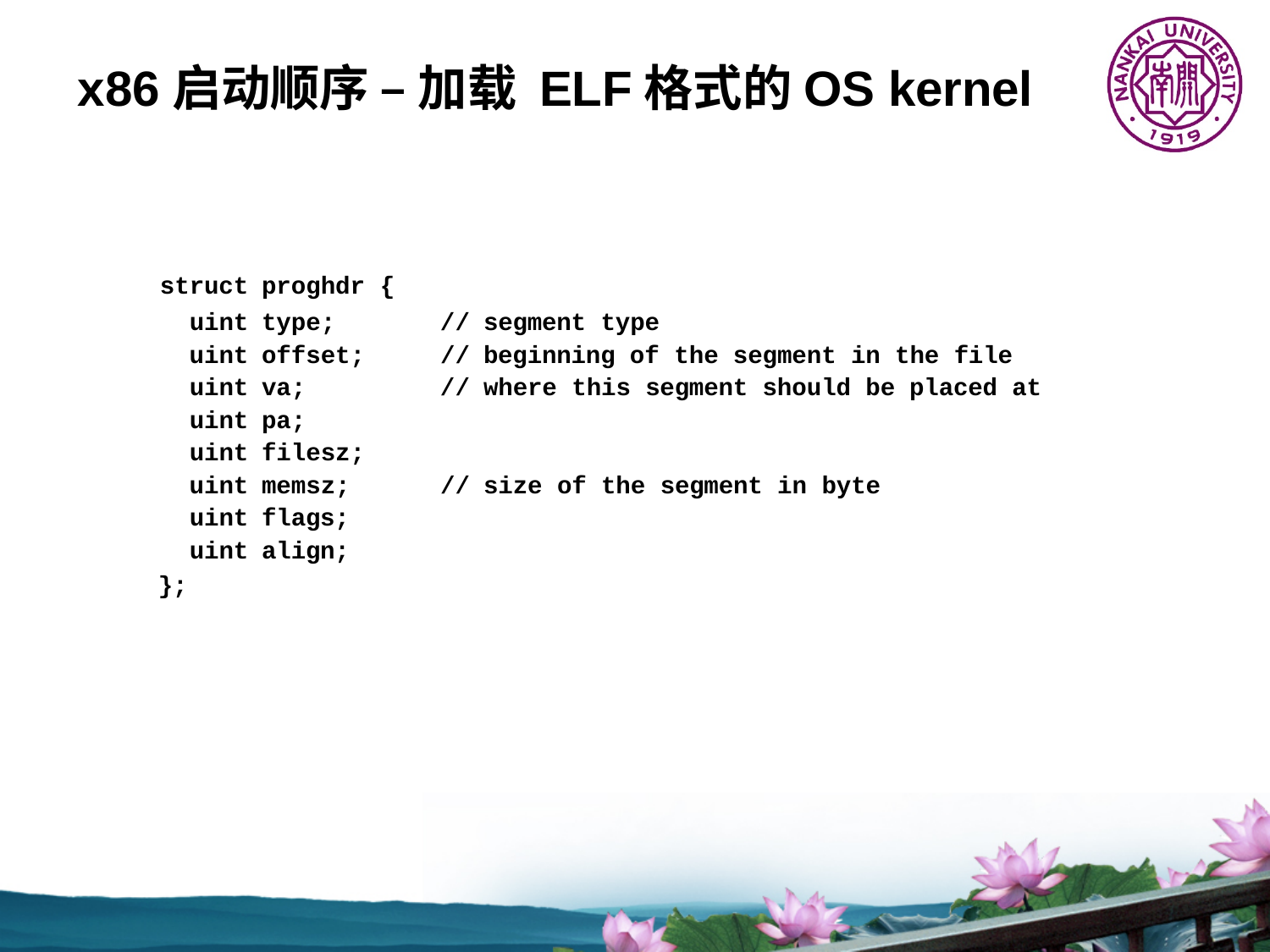

# x86启动顺序 – 加载 ELF格式的OS kernel

| struct | proghdr | { |  |  |
| --- | --- | --- | --- | --- |
| uint | type; |  | // | segment type |
| uint | offset; |  | // | beginning of the segment in the file |
| uint | va; |  | // | where this segment should be placed at |
| uint | pa; |  |  |  |
| uint | filesz; |  |  |  |
| uint | memsz; |  | // | size of the segment in byte |
| uint | flags; |  |  |  |
| uint | align; |  |  |  |
};